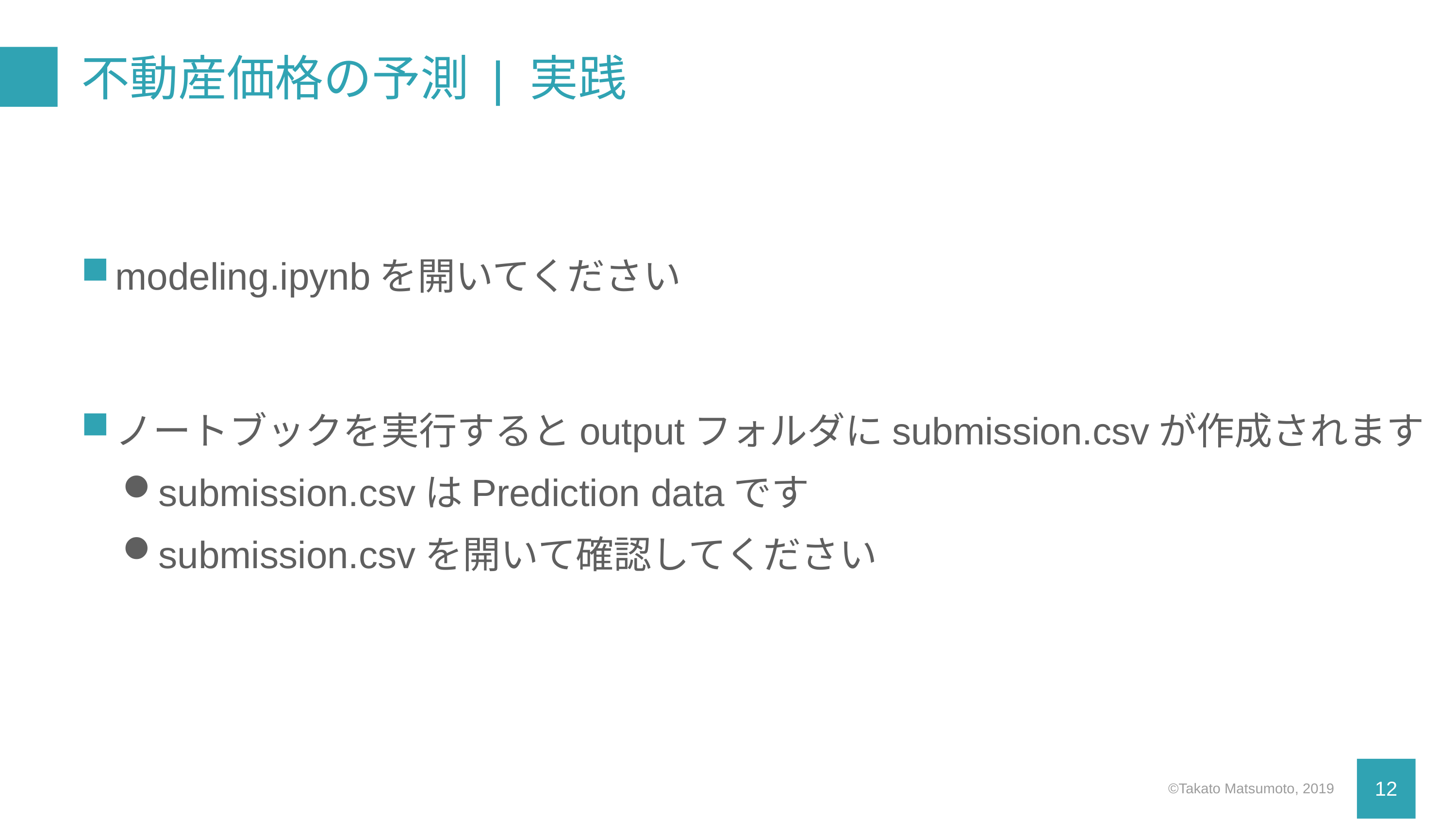

# 不動産価格の予測 | 実践
modeling.ipynbを開いてください

ノートブックを実行するとoutputフォルダにsubmission.csvが作成されます
submission.csvはPrediction dataです
submission.csvを開いて確認してください
©︎Takato Matsumoto, 2019
12